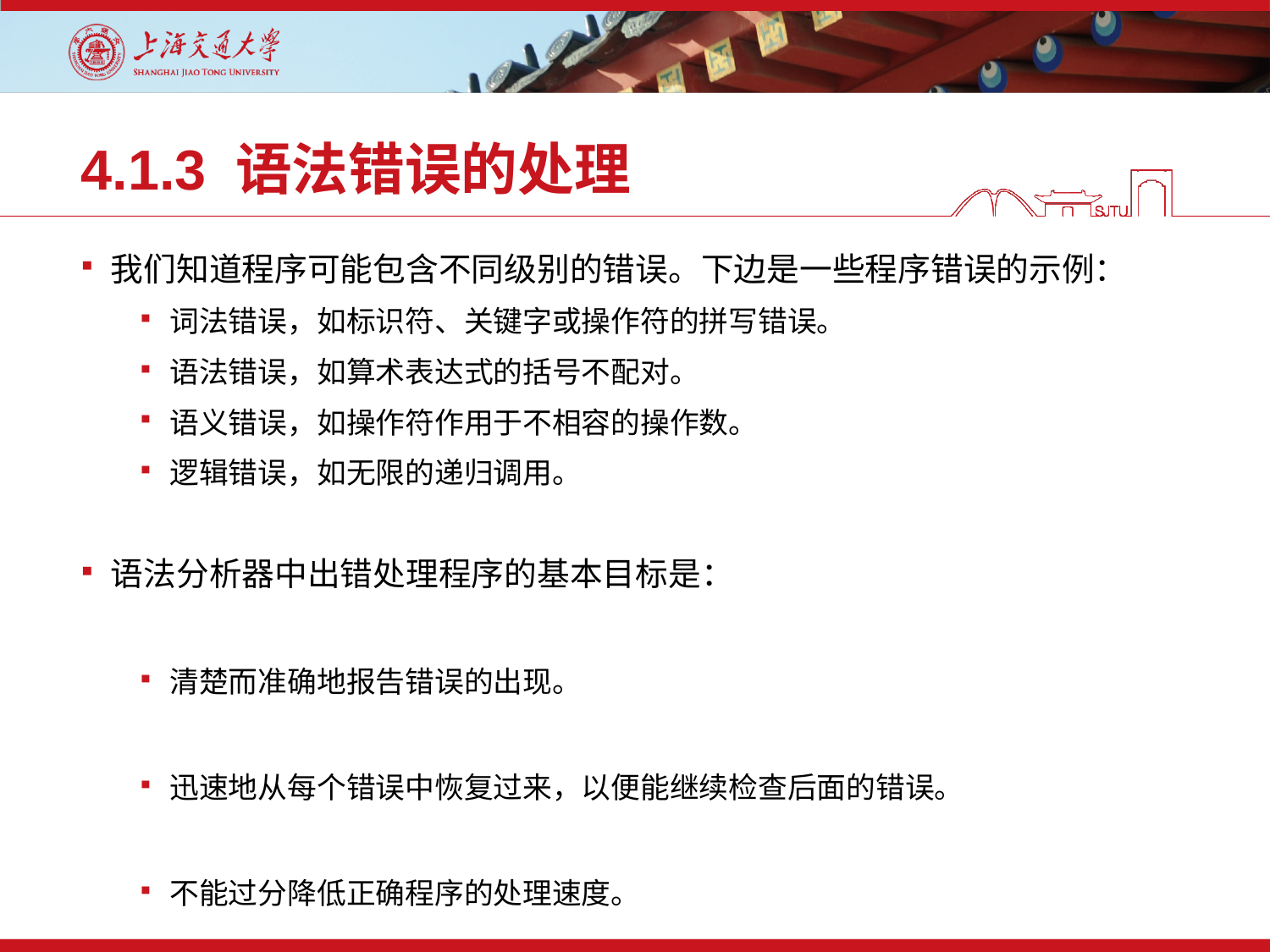

# 4.1.3 语法错误的处理
我们知道程序可能包含不同级别的错误。下边是一些程序错误的示例：
词法错误，如标识符、关键字或操作符的拼写错误。
语法错误，如算术表达式的括号不配对。
语义错误，如操作符作用于不相容的操作数。
逻辑错误，如无限的递归调用。

语法分析器中出错处理程序的基本目标是：

清楚而准确地报告错误的出现。

迅速地从每个错误中恢复过来，以便能继续检查后面的错误。

不能过分降低正确程序的处理速度。